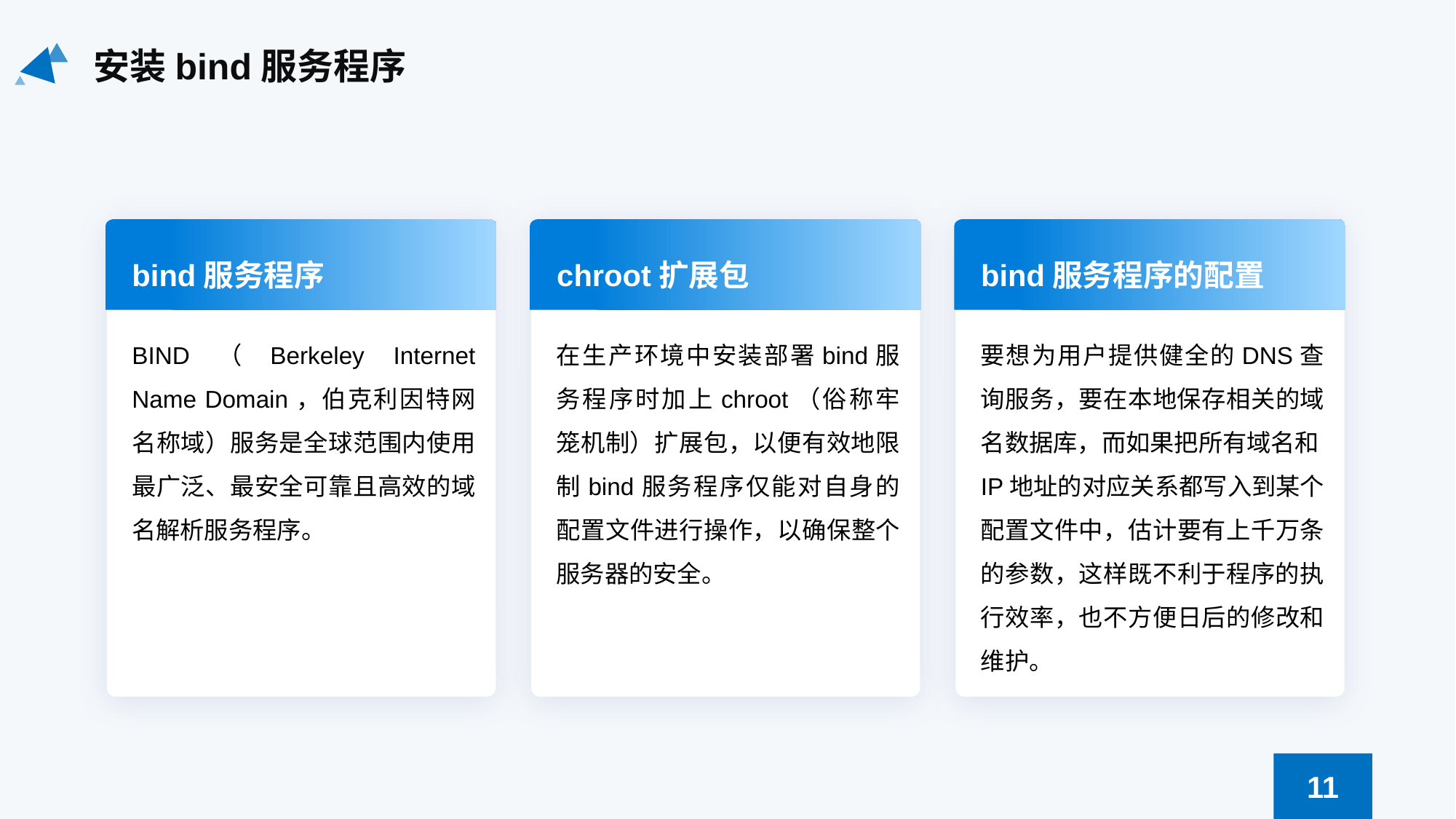

安装bind服务程序

bind服务程序
BIND（Berkeley Internet Name Domain，伯克利因特网名称域）服务是全球范围内使用最广泛、最安全可靠且高效的域名解析服务程序。

chroot扩展包
在生产环境中安装部署bind服务程序时加上chroot（俗称牢笼机制）扩展包，以便有效地限制bind服务程序仅能对自身的配置文件进行操作，以确保整个服务器的安全。

bind服务程序的配置
要想为用户提供健全的DNS查询服务，要在本地保存相关的域名数据库，而如果把所有域名和IP地址的对应关系都写入到某个配置文件中，估计要有上千万条的参数，这样既不利于程序的执行效率，也不方便日后的修改和维护。

11